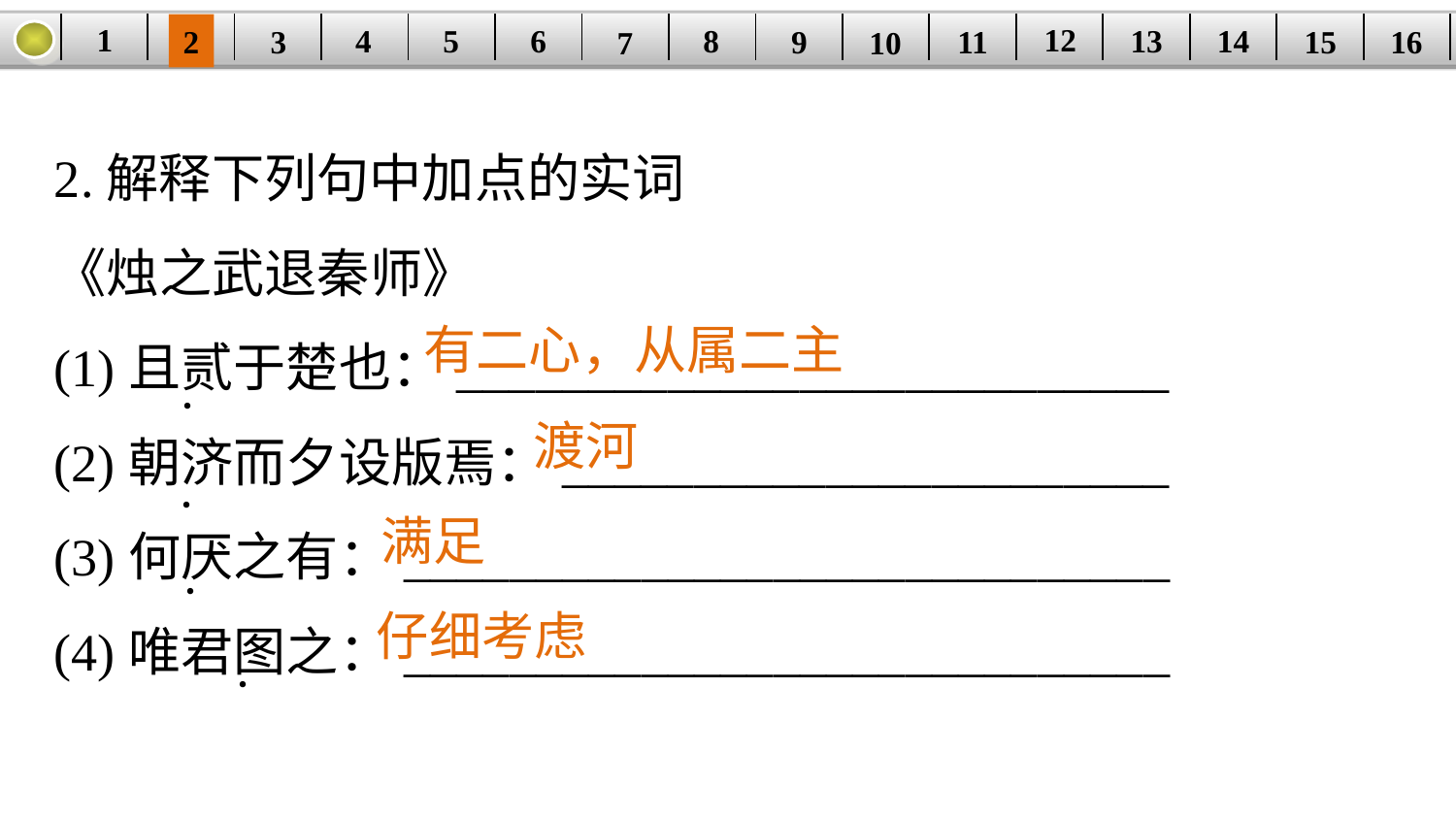

1
12
6
14
8
5
|  |  |  |  |  |  |  |  |  |  |  |  |  |  |  |  |
| --- | --- | --- | --- | --- | --- | --- | --- | --- | --- | --- | --- | --- | --- | --- | --- |
13
4
15
2
9
3
11
16
10
7

2.解释下列句中加点的实词
《烛之武退秦师》
(1)且贰于楚也：___________________________
(2)朝济而夕设版焉：_______________________
(3)何厌之有：_____________________________
(4)唯君图之：_____________________________
有二心，从属二主
·
渡河
·
满足
·
仔细考虑
·